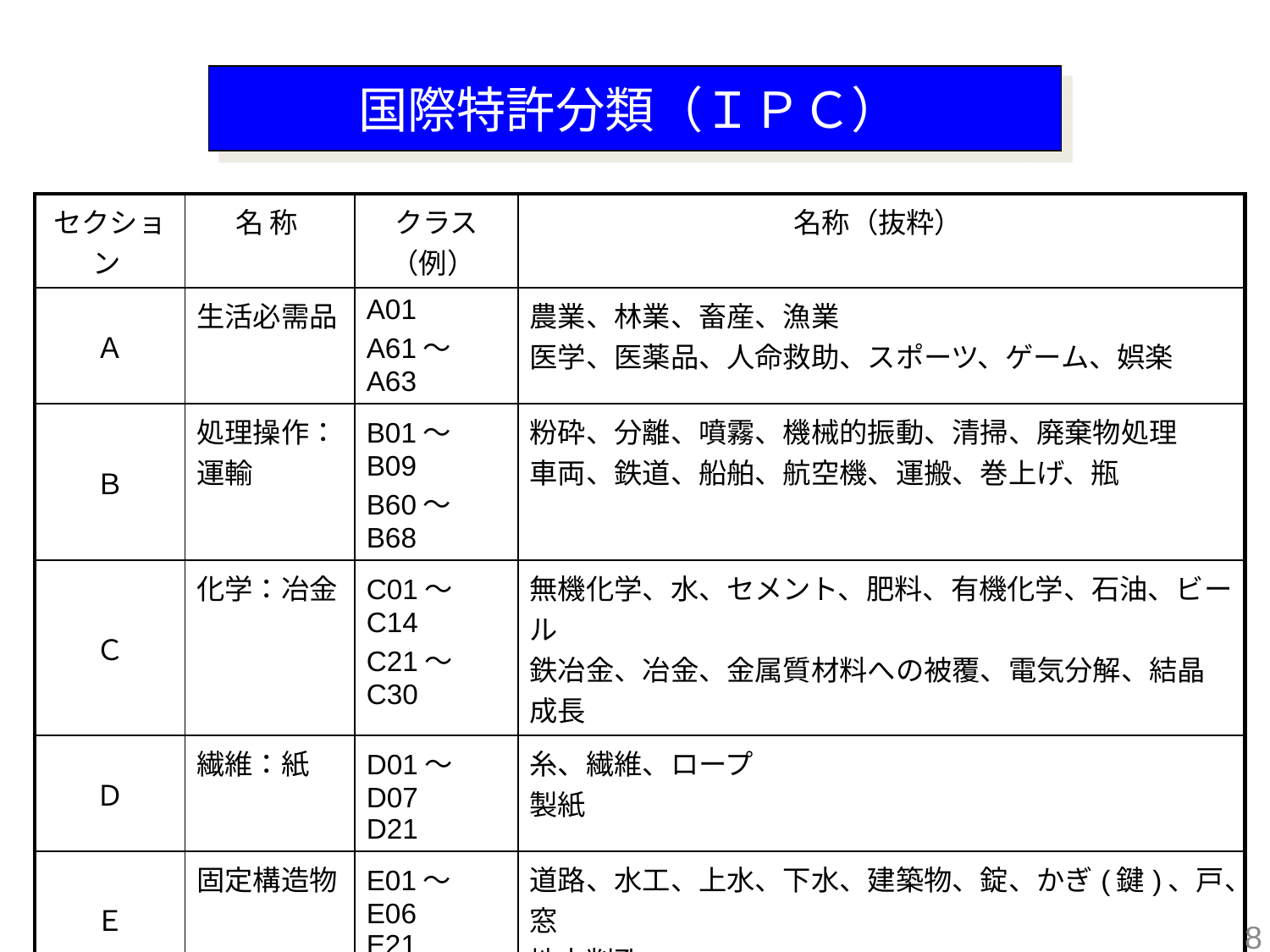

国際特許分類（ＩＰＣ）
| セクション | 名 称 | クラス（例） | 名称（抜粋） |
| --- | --- | --- | --- |
| Ａ | 生活必需品 | A01 A61～A63 | 農業、林業、畜産、漁業 医学、医薬品、人命救助、スポーツ、ゲーム、娯楽 |
| Ｂ | 処理操作：運輸 | B01～B09 B60～B68 | 粉砕、分離、噴霧、機械的振動、清掃、廃棄物処理 車両、鉄道、船舶、航空機、運搬、巻上げ、瓶 |
| Ｃ | 化学：冶金 | C01～C14 C21～C30 | 無機化学、水、セメント、肥料、有機化学、石油、ビール 鉄冶金、冶金、金属質材料への被覆、電気分解、結晶成長 |
| Ｄ | 繊維：紙 | D01～D07 D21 | 糸、繊維、ロープ 製紙 |
| Ｅ | 固定構造物 | E01～E06 E21 | 道路、水工、上水、下水、建築物、錠、かぎ(鍵)、戸、窓 地中削孔 |
| Ｆ | 機械工学：照明：加熱：武器：爆破 | F01～F04 F15～F17 | 機械設備、燃焼機関、原動機、流体用ポンプ 流体アクチュエータ、機械要素、ガス液体貯蔵 |
| Ｇ | 物理学 | G01～G12 G21 | 測定、光学、写真、時計、制御、調整、計算、信号、教育 核物理、核光学 |
| Ｈ | 電気 | H01～H05 | 電気素子、発電、電子回路、電気通信技術、その他の電気技術 |
8